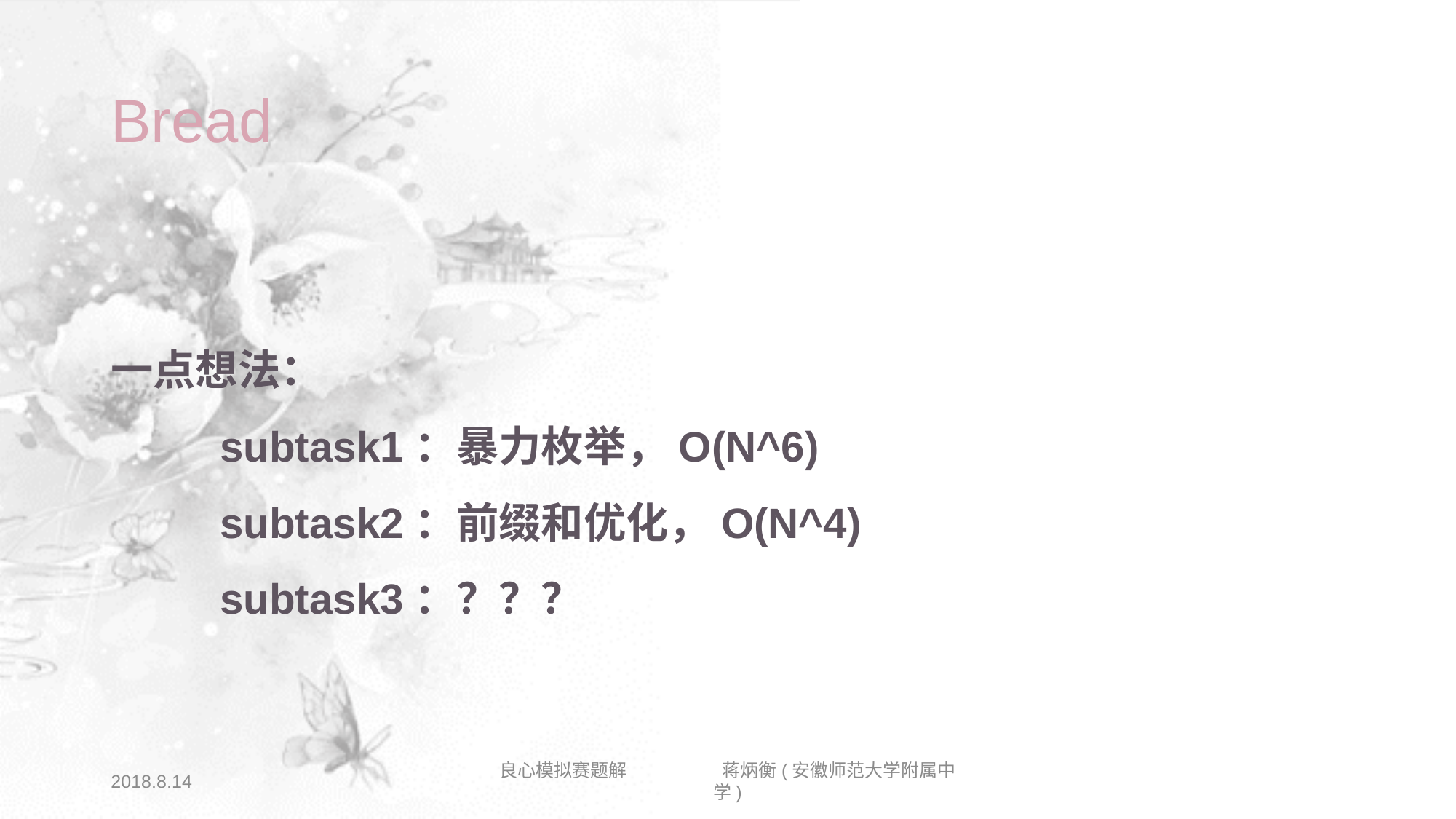

# Bread
一点想法：
	subtask1：暴力枚举，O(N^6)
	subtask2：前缀和优化，O(N^4)
	subtask3：？？？
2018.8.14
良心模拟赛题解                 蒋炳衡(安徽师范大学附属中学)
12